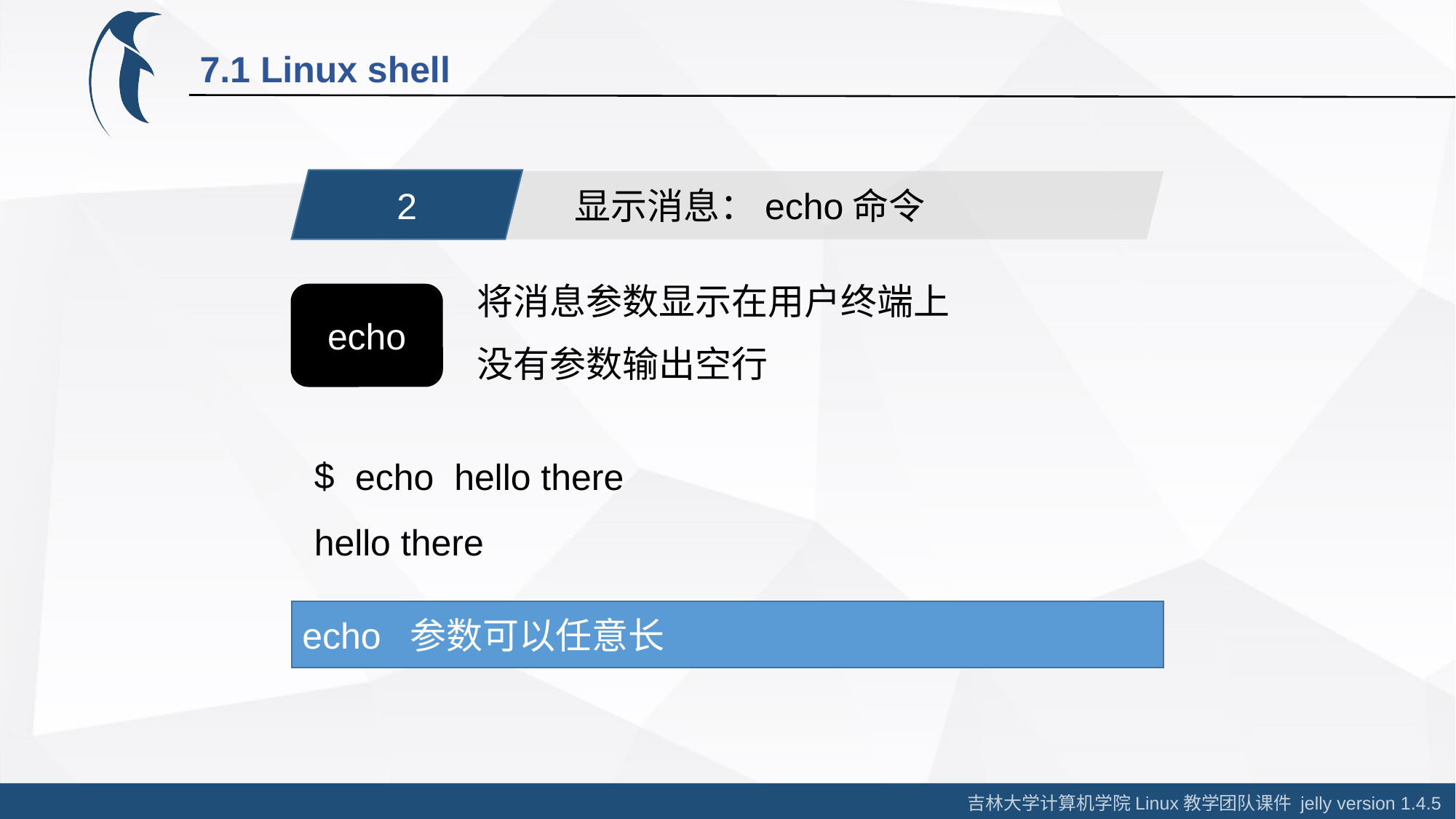

7.1 Linux shell
2
显示消息：echo命令
将消息参数显示在用户终端上
echo
没有参数输出空行
echo  hello there
hello there
echo  参数可以任意长